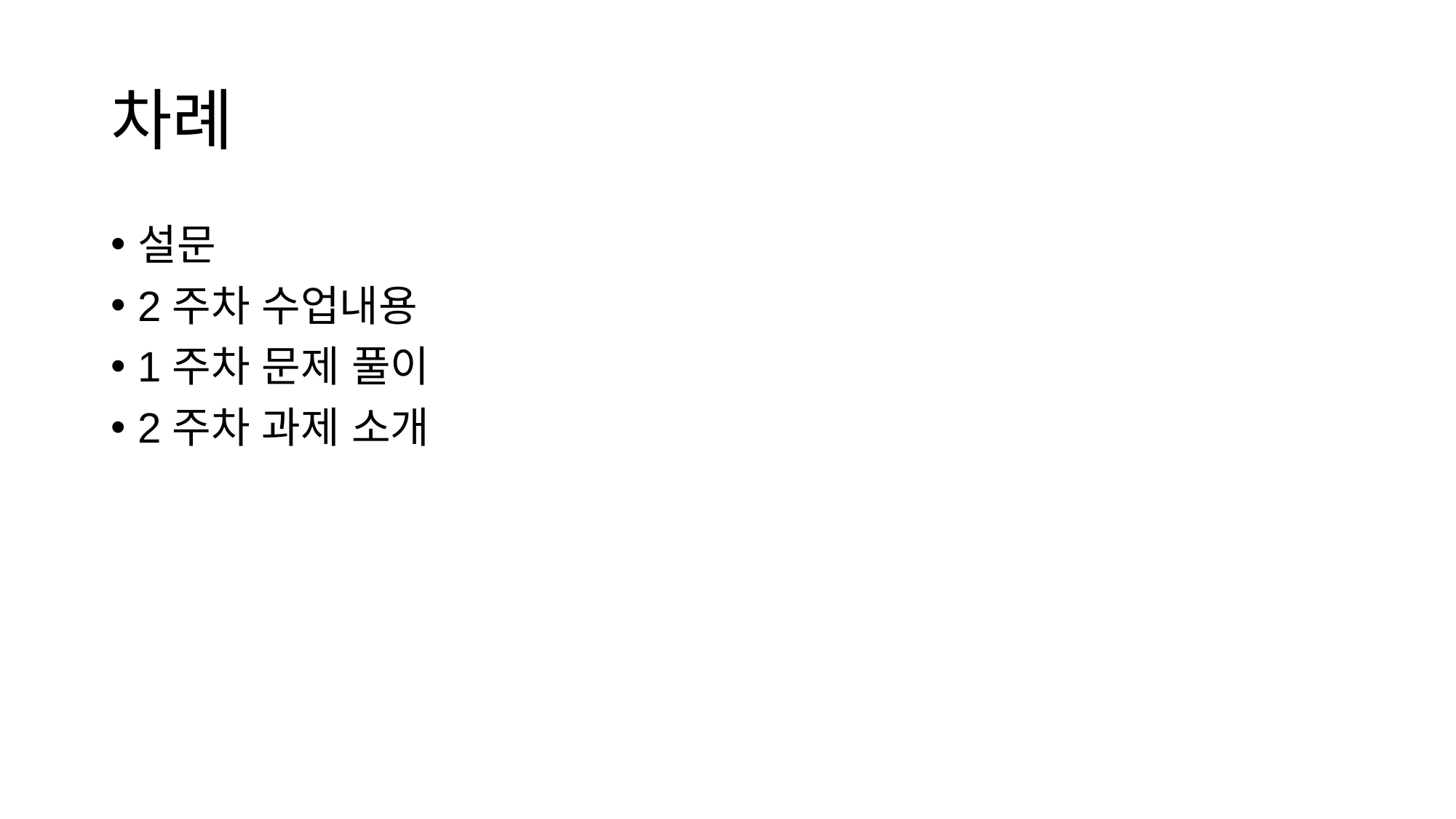

# 차례
설문
2주차 수업내용
1주차 문제 풀이
2주차 과제 소개